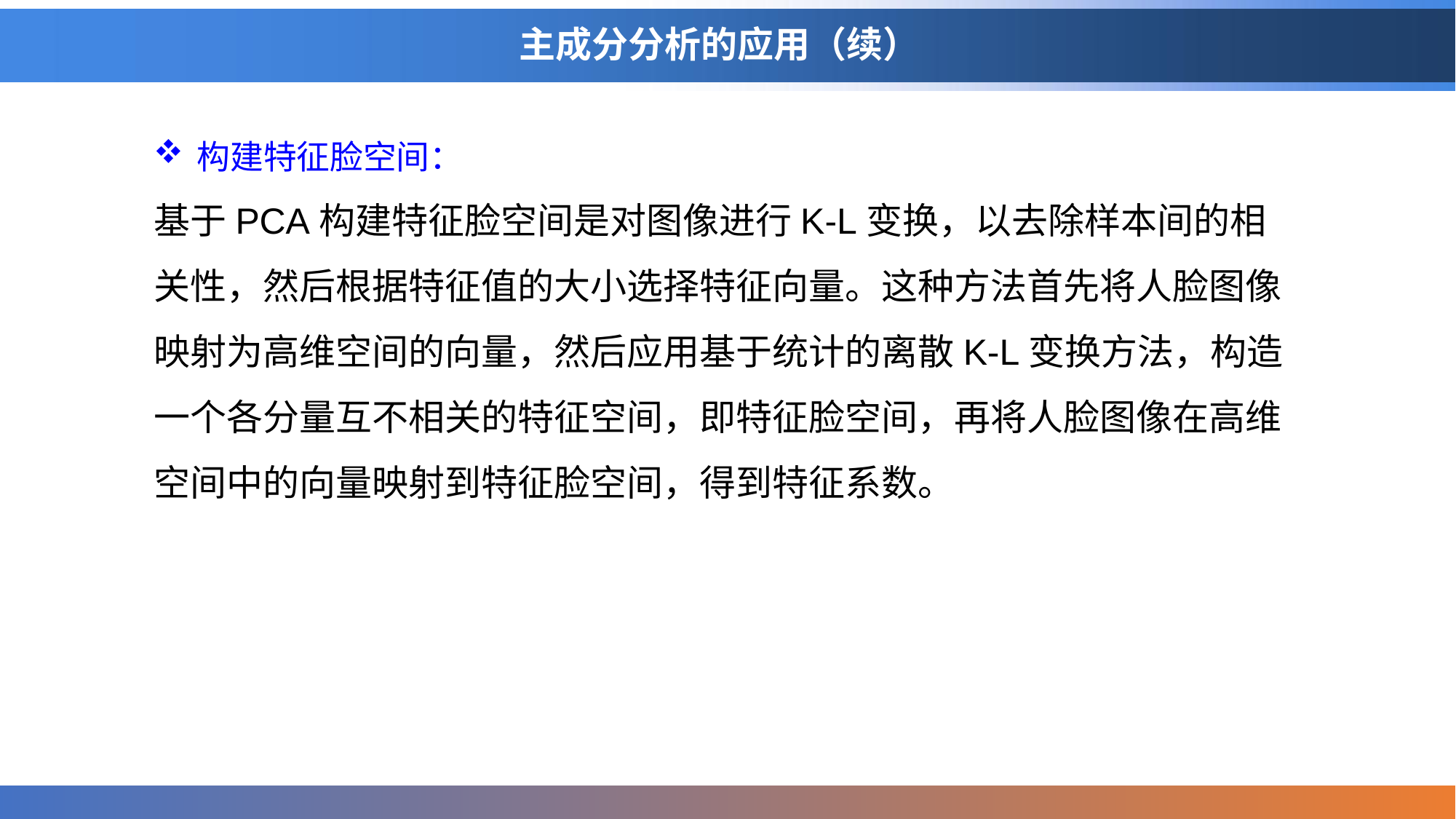

# 主成分分析的应用（续）
构建特征脸空间：
基于PCA构建特征脸空间是对图像进行K-L变换，以去除样本间的相关性，然后根据特征值的大小选择特征向量。这种方法首先将人脸图像映射为高维空间的向量，然后应用基于统计的离散K-L变换方法，构造一个各分量互不相关的特征空间，即特征脸空间，再将人脸图像在高维空间中的向量映射到特征脸空间，得到特征系数。